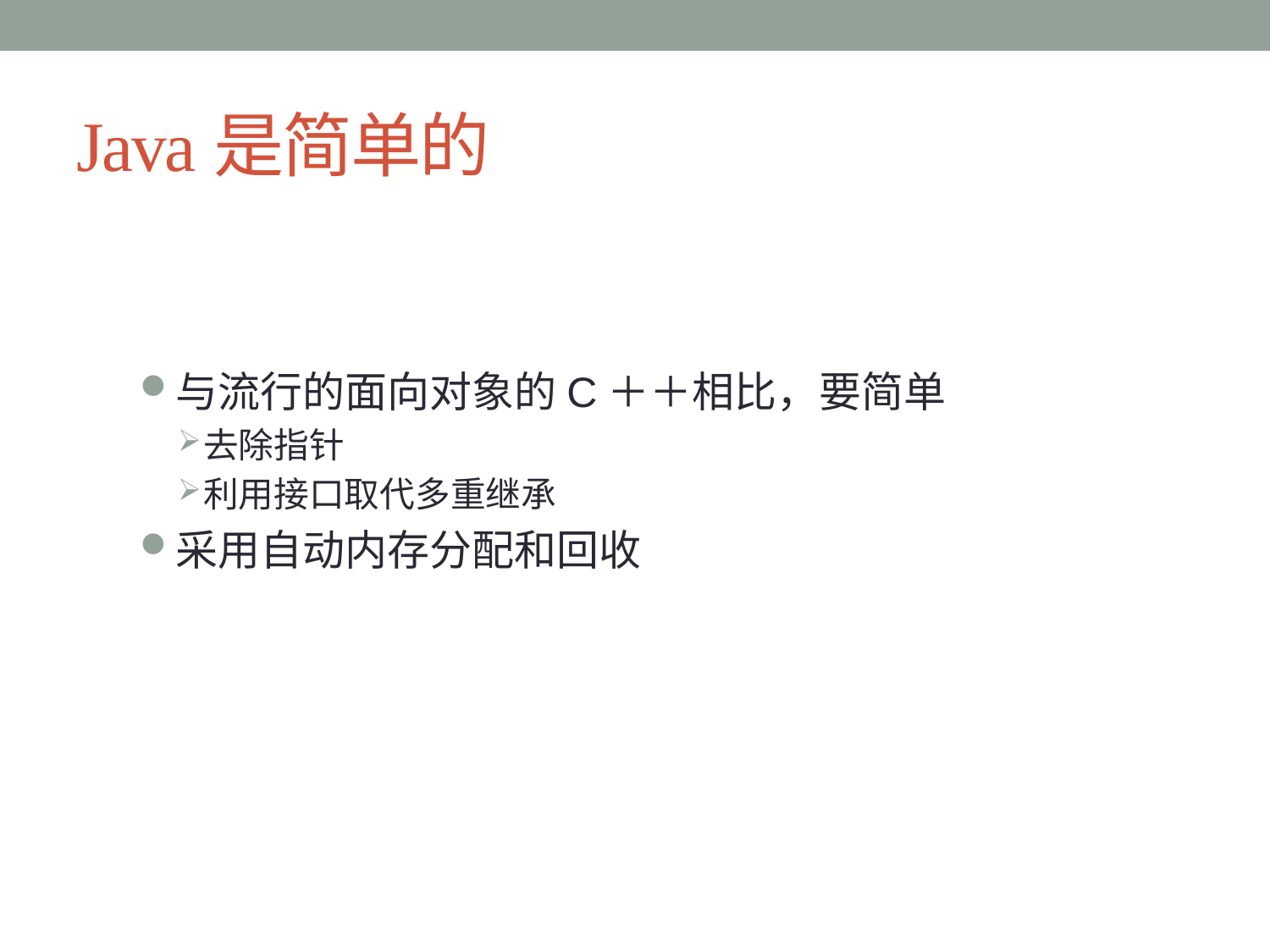

# Java是简单的
与流行的面向对象的C＋＋相比，要简单
去除指针
利用接口取代多重继承
采用自动内存分配和回收